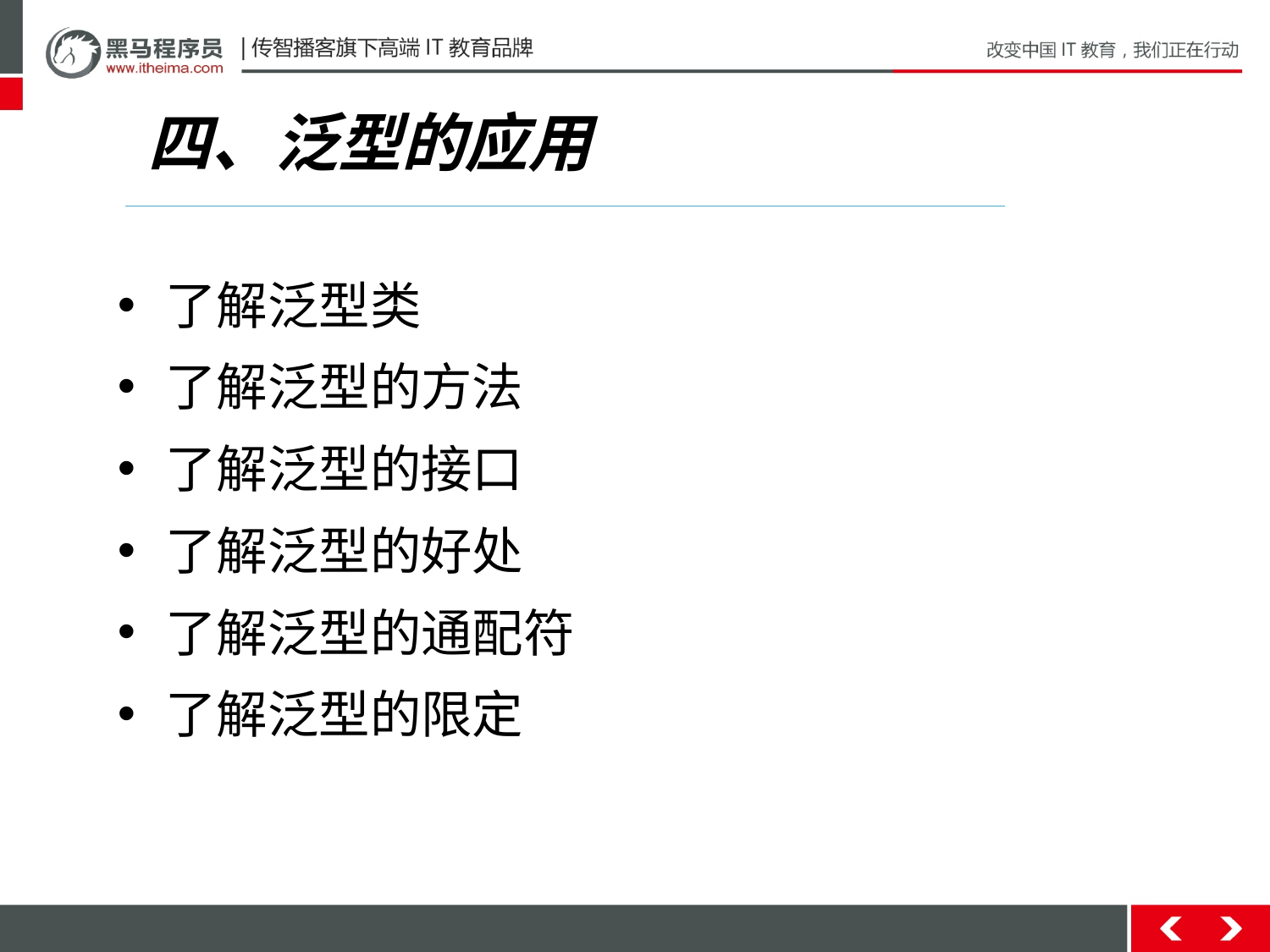

四、泛型的应用
了解泛型类
了解泛型的方法
了解泛型的接口
了解泛型的好处
了解泛型的通配符
了解泛型的限定